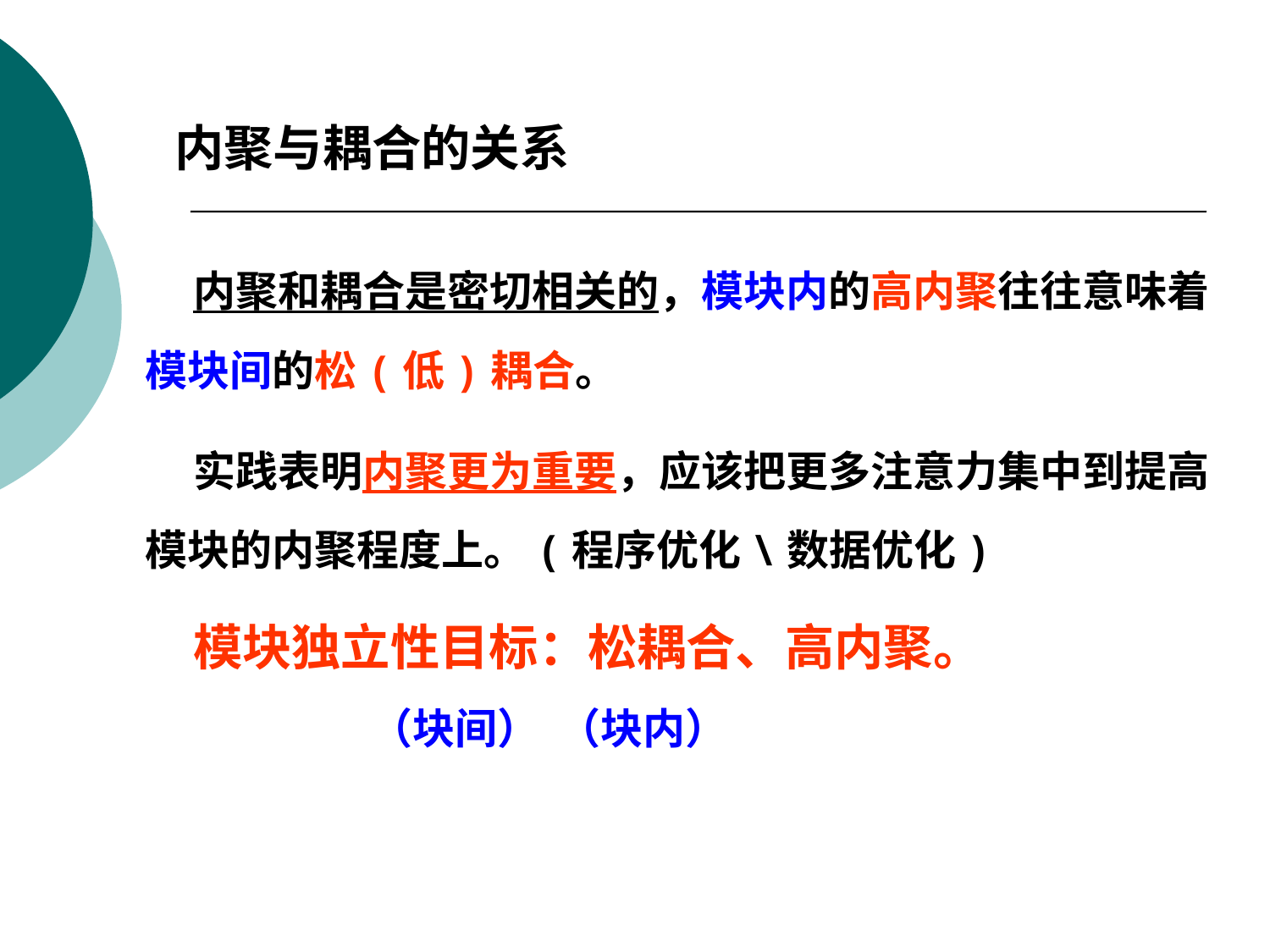

内聚与耦合的关系
    内聚和耦合是密切相关的，模块内的高内聚往往意味着模块间的松(低)耦合。
    实践表明内聚更为重要，应该把更多注意力集中到提高模块的内聚程度上。(程序优化\数据优化)
    模块独立性目标：松耦合、高内聚。
                   （块间）  （块内）